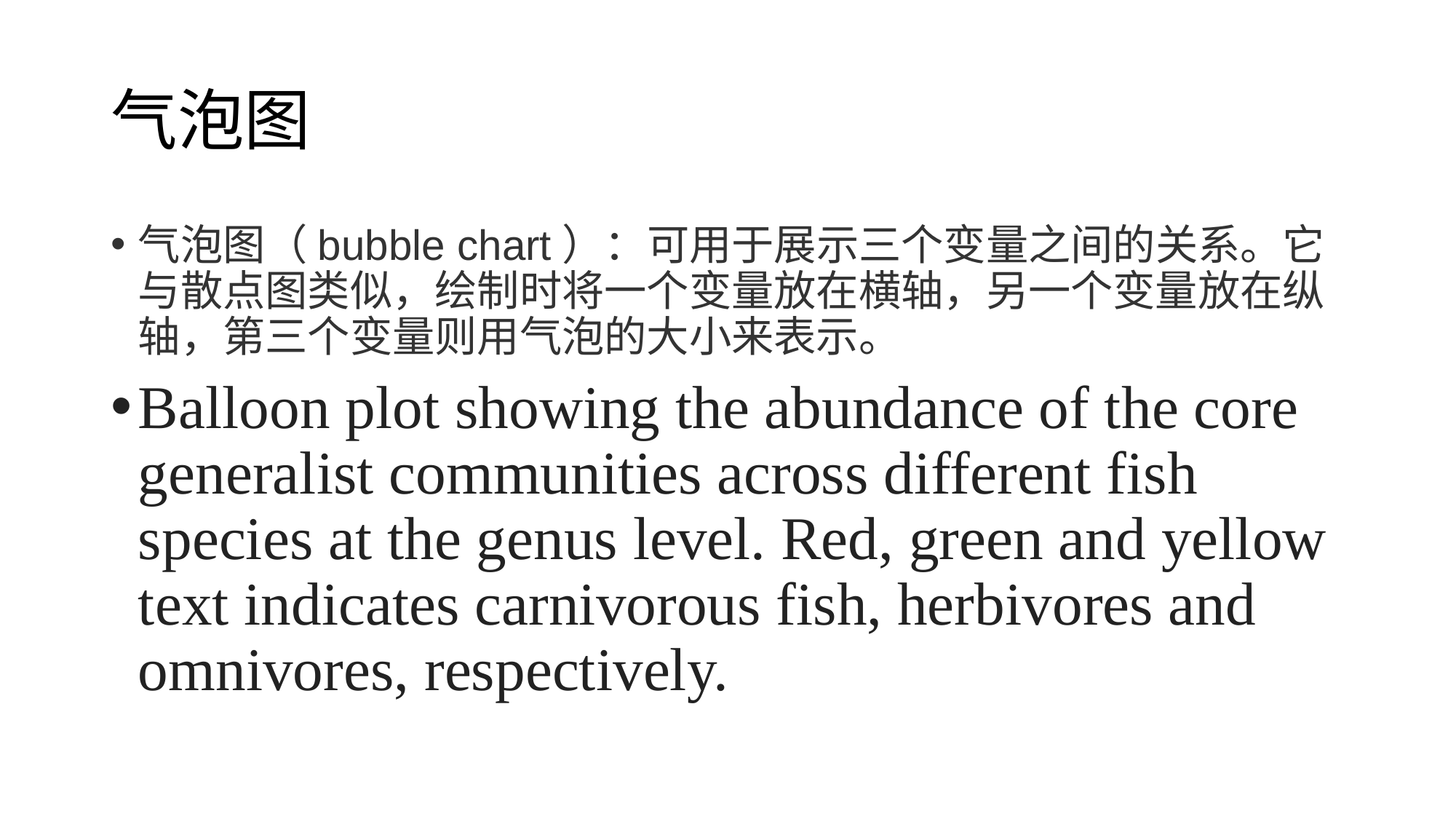

# 气泡图
气泡图（bubble chart）：可用于展示三个变量之间的关系。它与散点图类似，绘制时将一个变量放在横轴，另一个变量放在纵轴，第三个变量则用气泡的大小来表示。
Balloon plot showing the abundance of the core generalist communities across different fish species at the genus level. Red, green and yellow text indicates carnivorous fish, herbivores and omnivores, respectively.